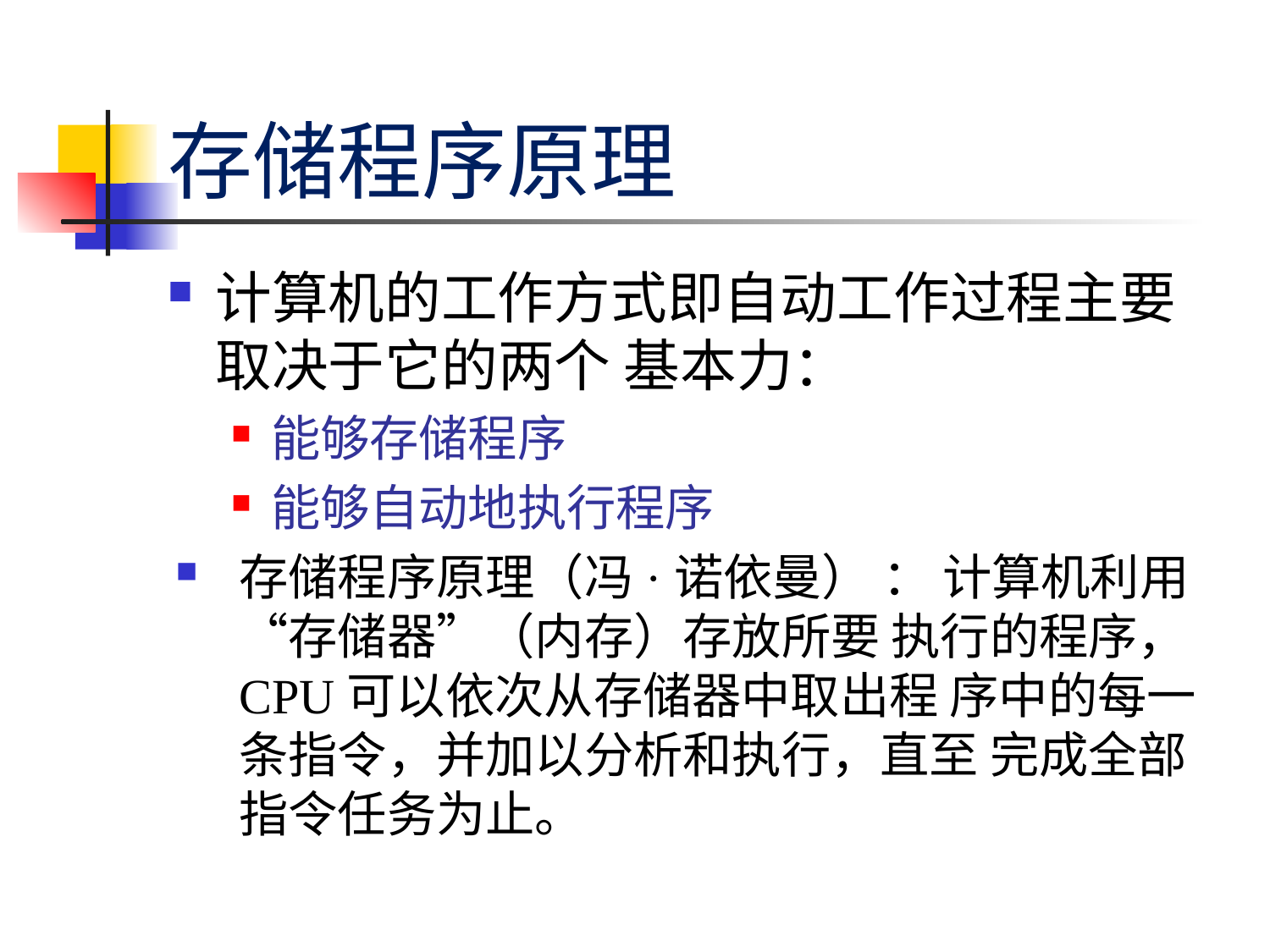

# 存储程序原理
计算机的工作方式即自动工作过程主要取决于它的两个 基本力：
能够存储程序
能够自动地执行程序
存储程序原理（冯·诺依曼） ： 计算机利用“存储器”（内存）存放所要 执行的程序，CPU可以依次从存储器中取出程 序中的每一条指令，并加以分析和执行，直至 完成全部指令任务为止。